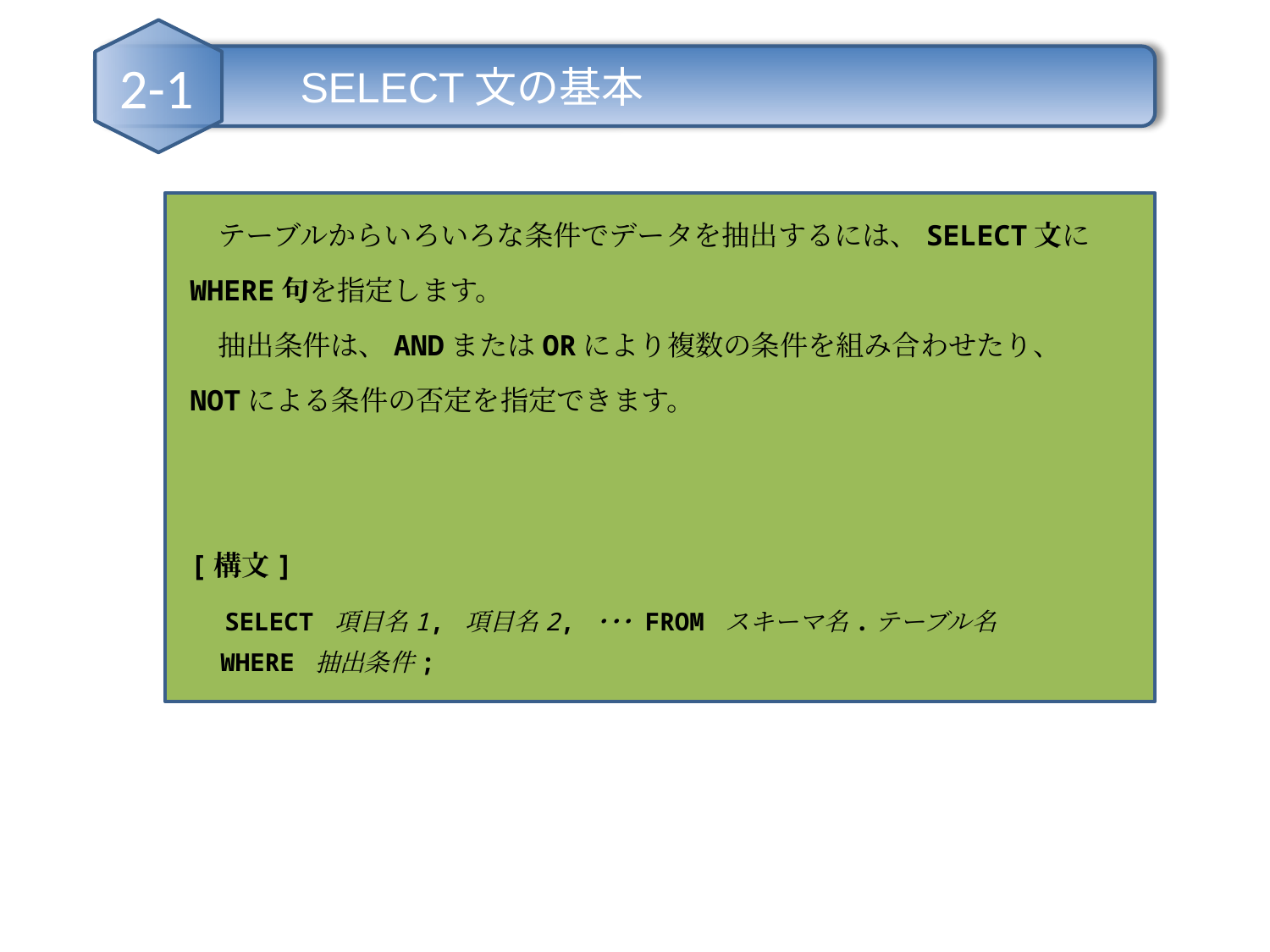

SELECT文の基本
2-1
　テーブルからいろいろな条件でデータを抽出するには、SELECT文に
WHERE句を指定します。
　抽出条件は、ANDまたはORにより複数の条件を組み合わせたり、
NOTによる条件の否定を指定できます。

[構文]
　SELECT 項目名1, 項目名2, ･･･ FROM スキーマ名.テーブル名
　WHERE 抽出条件;